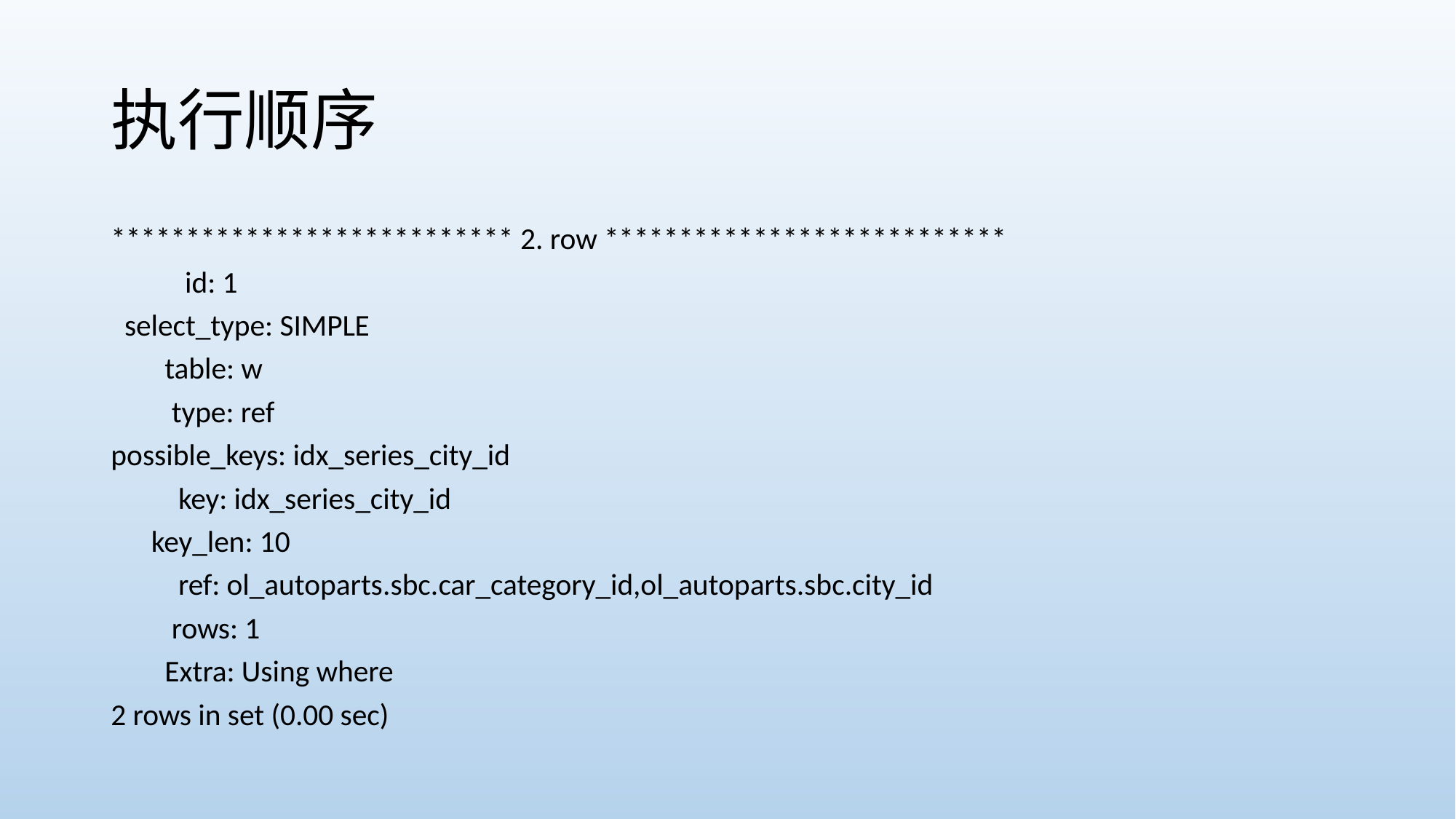

# 执行顺序
*************************** 2. row ***************************
           id: 1
  select_type: SIMPLE
        table: w
         type: ref
possible_keys: idx_series_city_id
          key: idx_series_city_id
      key_len: 10
          ref: ol_autoparts.sbc.car_category_id,ol_autoparts.sbc.city_id
         rows: 1
        Extra: Using where
2 rows in set (0.00 sec)